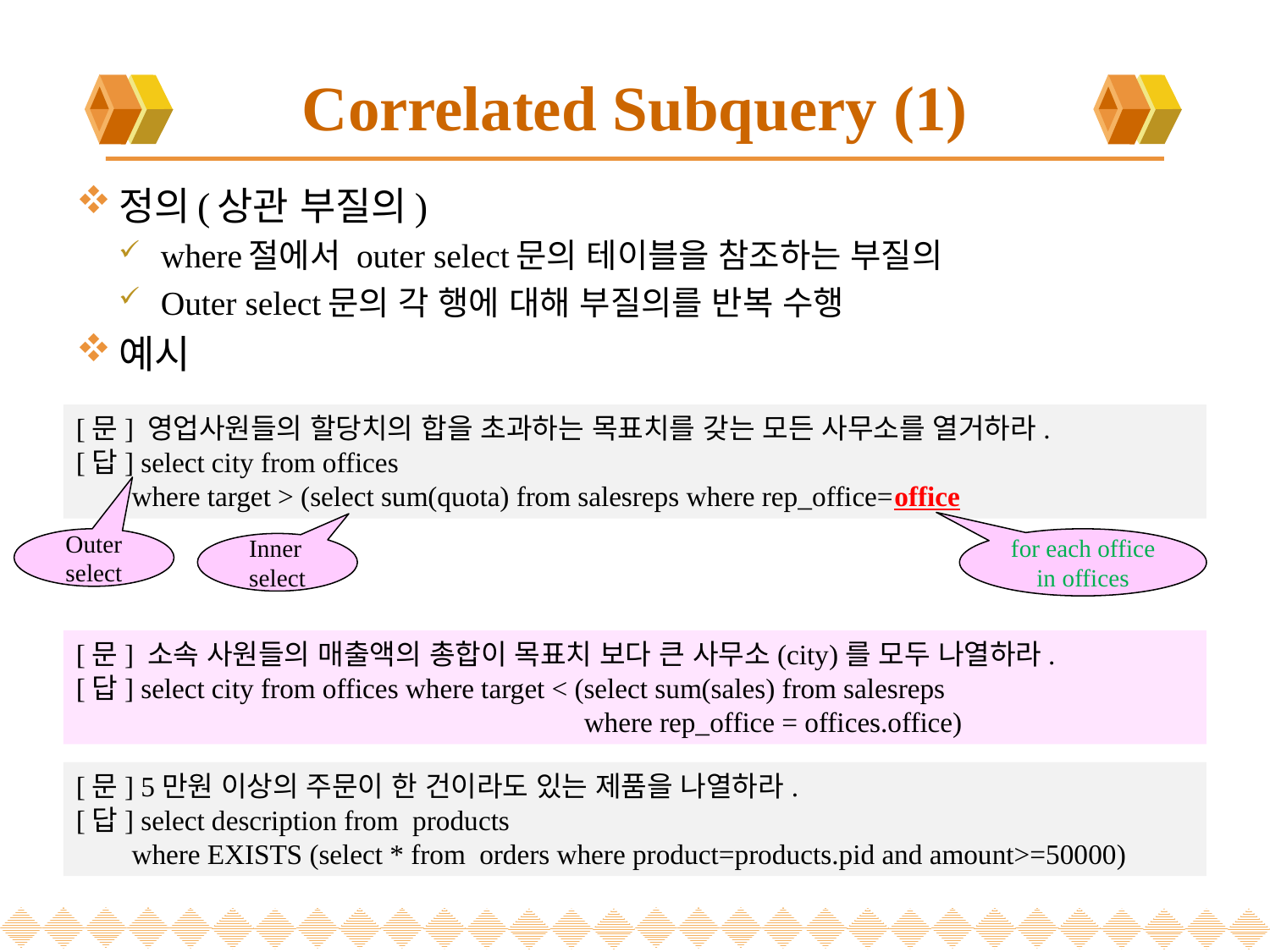

# Correlated Subquery (1)
정의(상관 부질의)
where절에서 outer select문의 테이블을 참조하는 부질의
Outer select문의 각 행에 대해 부질의를 반복 수행
예시
[문] 영업사원들의 할당치의 합을 초과하는 목표치를 갖는 모든 사무소를 열거하라.
[답] select city from offices
        where target > (select sum(quota) from salesreps where rep_office=office
Outer select
for each office in offices
Inner select
[문] 소속 사원들의 매출액의 총합이 목표치 보다 큰 사무소(city)를 모두 나열하라.
[답] select city from offices where target < (select sum(sales) from salesreps
				where rep_office = offices.office)
[문] 5만원 이상의 주문이 한 건이라도 있는 제품을 나열하라.
[답] select description from  products
        where EXISTS (select * from  orders where product=products.pid and amount>=50000)